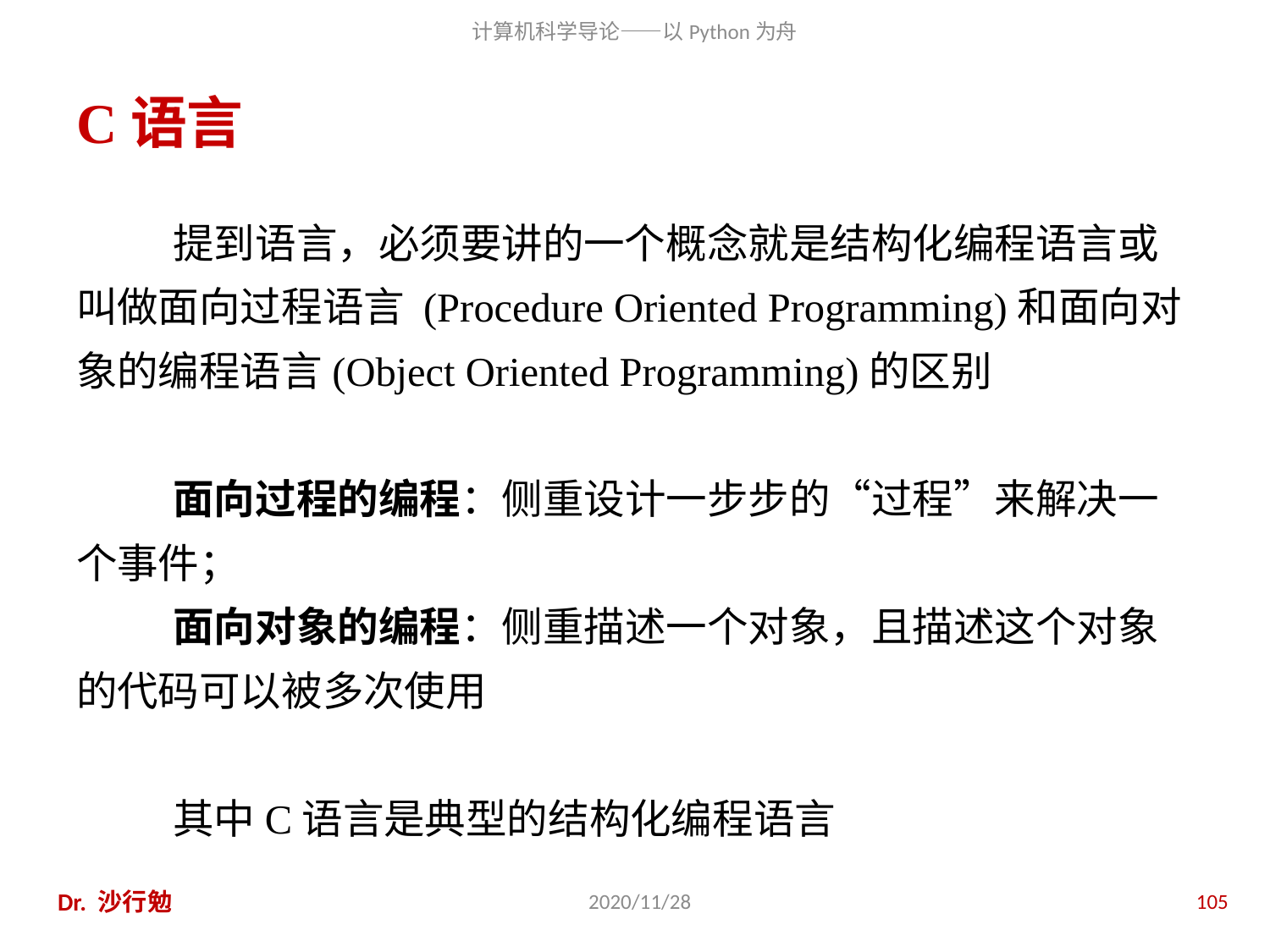

# C语言
提到语言，必须要讲的一个概念就是结构化编程语言或叫做面向过程语言 (Procedure Oriented Programming)和面向对象的编程语言(Object Oriented Programming)的区别

面向过程的编程：侧重设计一步步的“过程”来解决一个事件；
面向对象的编程：侧重描述一个对象，且描述这个对象的代码可以被多次使用

其中C语言是典型的结构化编程语言
Dr. 沙行勉
2020/11/28
105